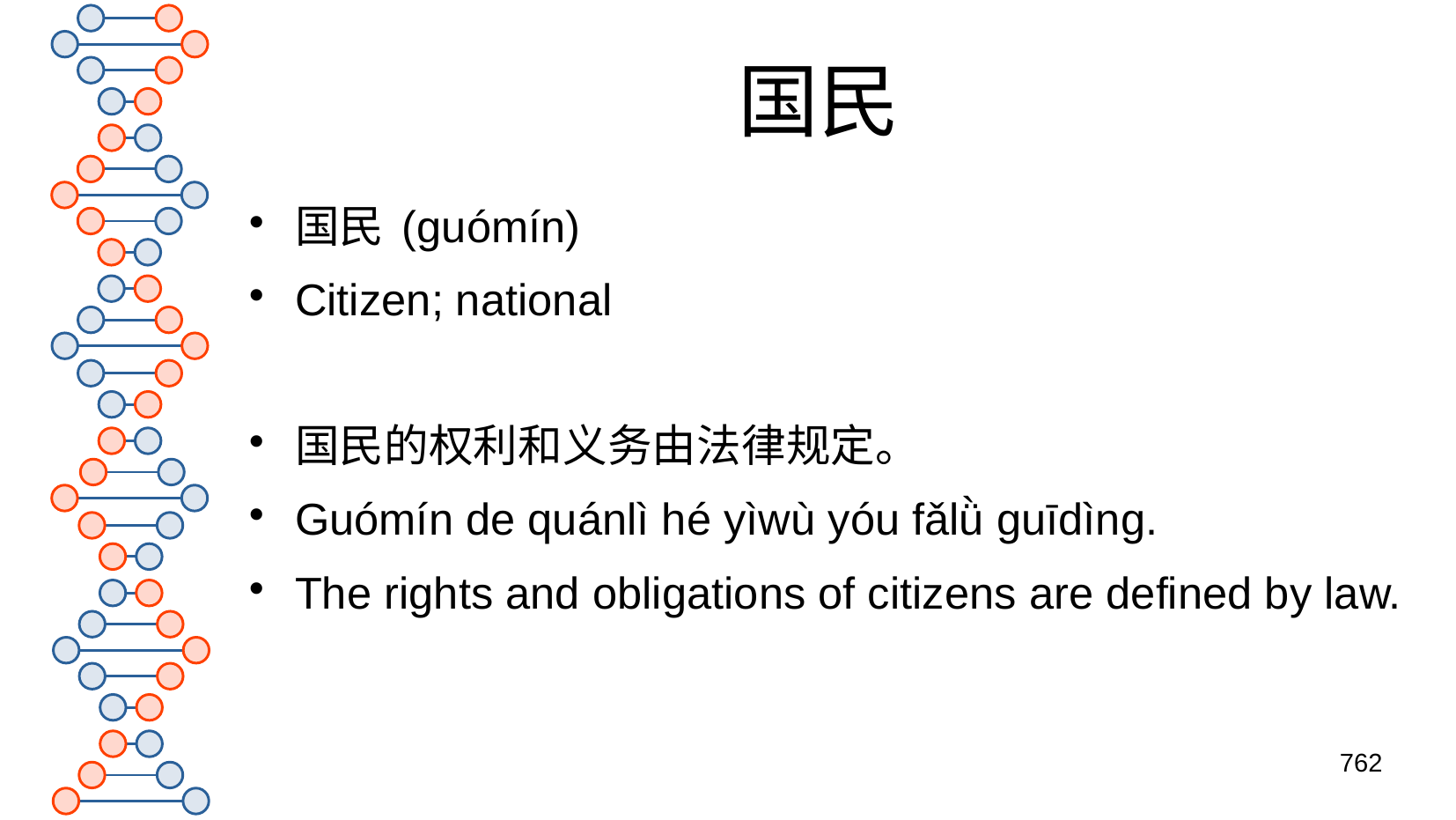

# 国民
国民 (guómín)
Citizen; national

国民的权利和义务由法律规定。
Guómín de quánlì hé yìwù yóu fǎlǜ guīdìng.
The rights and obligations of citizens are defined by law.

762